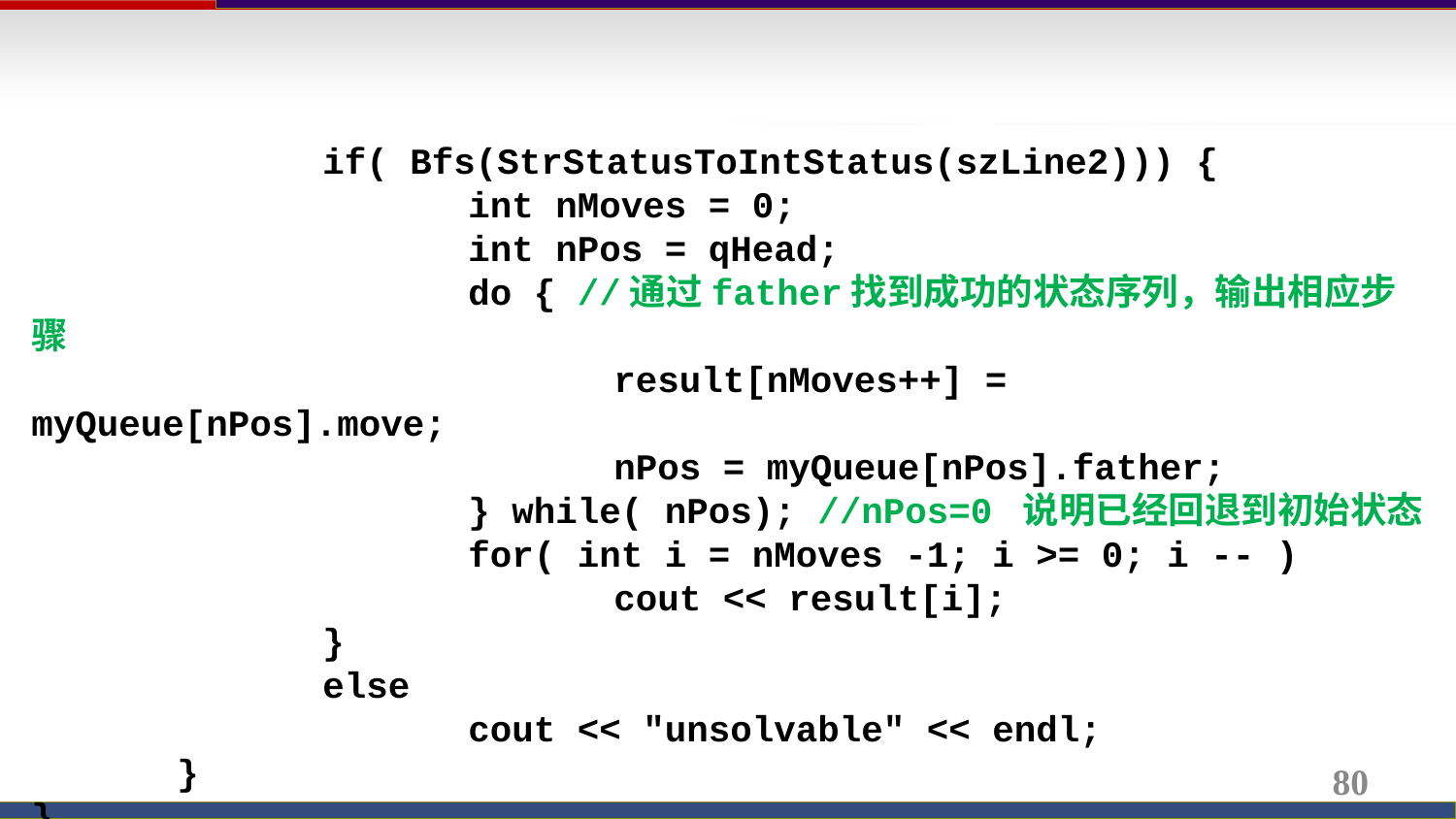

if( Bfs(StrStatusToIntStatus(szLine2))) {
			int nMoves = 0;
			int nPos = qHead;
			do { //通过father找到成功的状态序列，输出相应步骤
				result[nMoves++] = myQueue[nPos].move;
				nPos = myQueue[nPos].father;
			} while( nPos); //nPos=0 说明已经回退到初始状态
			for( int i = nMoves -1; i >= 0; i -- )
				cout << result[i];
		}
		else
			cout << "unsolvable" << endl;
	}
}
时间复杂度，就是状态总数*计算每个状态所需的时间